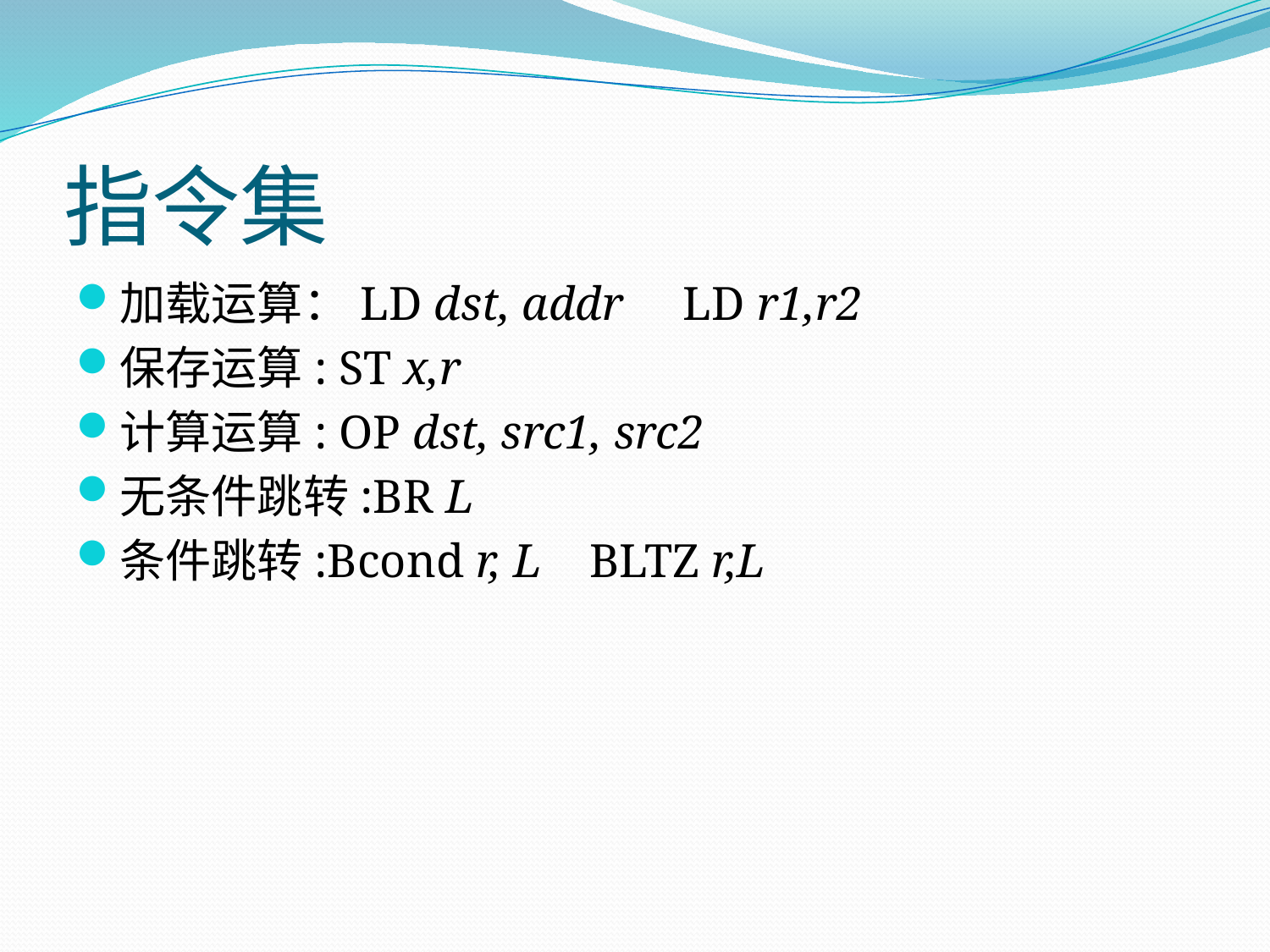

# 指令集
加载运算：LD dst, addr     LD r1,r2
保存运算: ST x,r
计算运算: OP dst, src1, src2
无条件跳转:BR L
条件跳转:Bcond r, L    BLTZ r,L